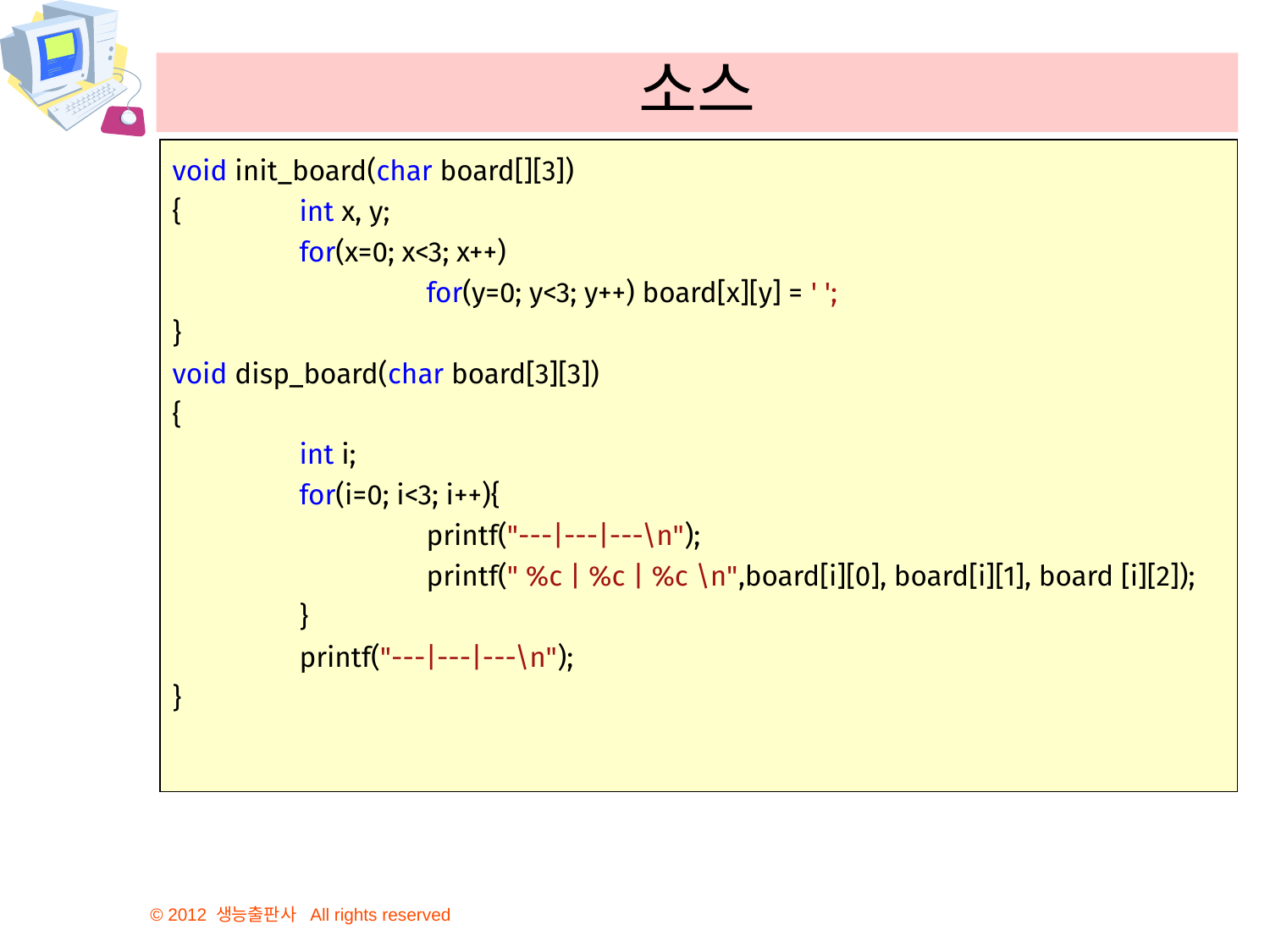

# 소스
void init_board(char board[][3])
{	int x, y;
	for(x=0; x<3; x++)
		for(y=0; y<3; y++) board[x][y] = ' ';
}
void disp_board(char board[3][3])
{
	int i;
	for(i=0; i<3; i++){
		printf("---|---|---\n");
		printf(" %c | %c | %c \n",board[i][0], board[i][1], board [i][2]);
	}
	printf("---|---|---\n");
}